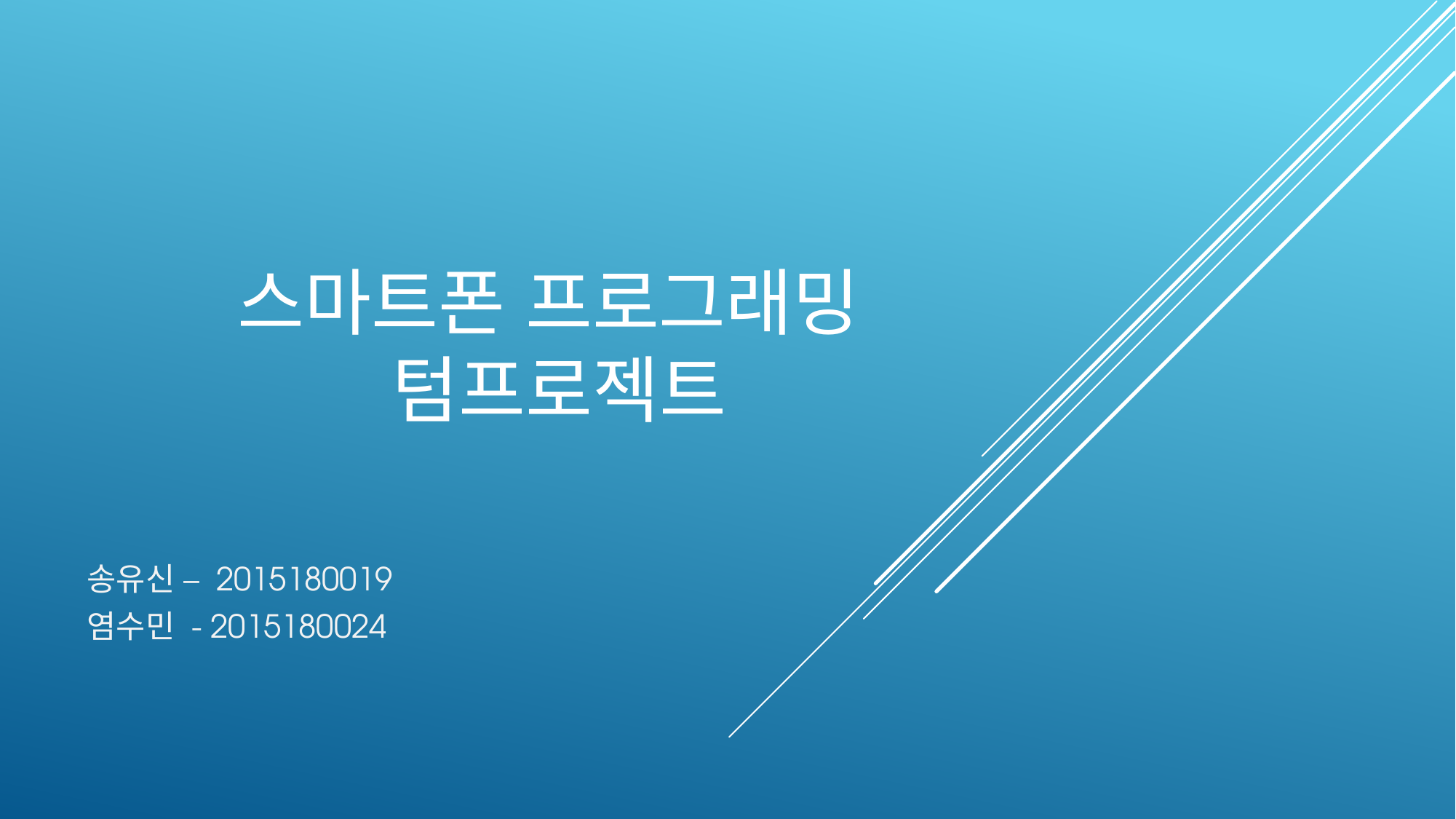

# 스마트폰 프로그래밍 텀프로젝트

송유신 – 2015180019
염수민 - 2015180024